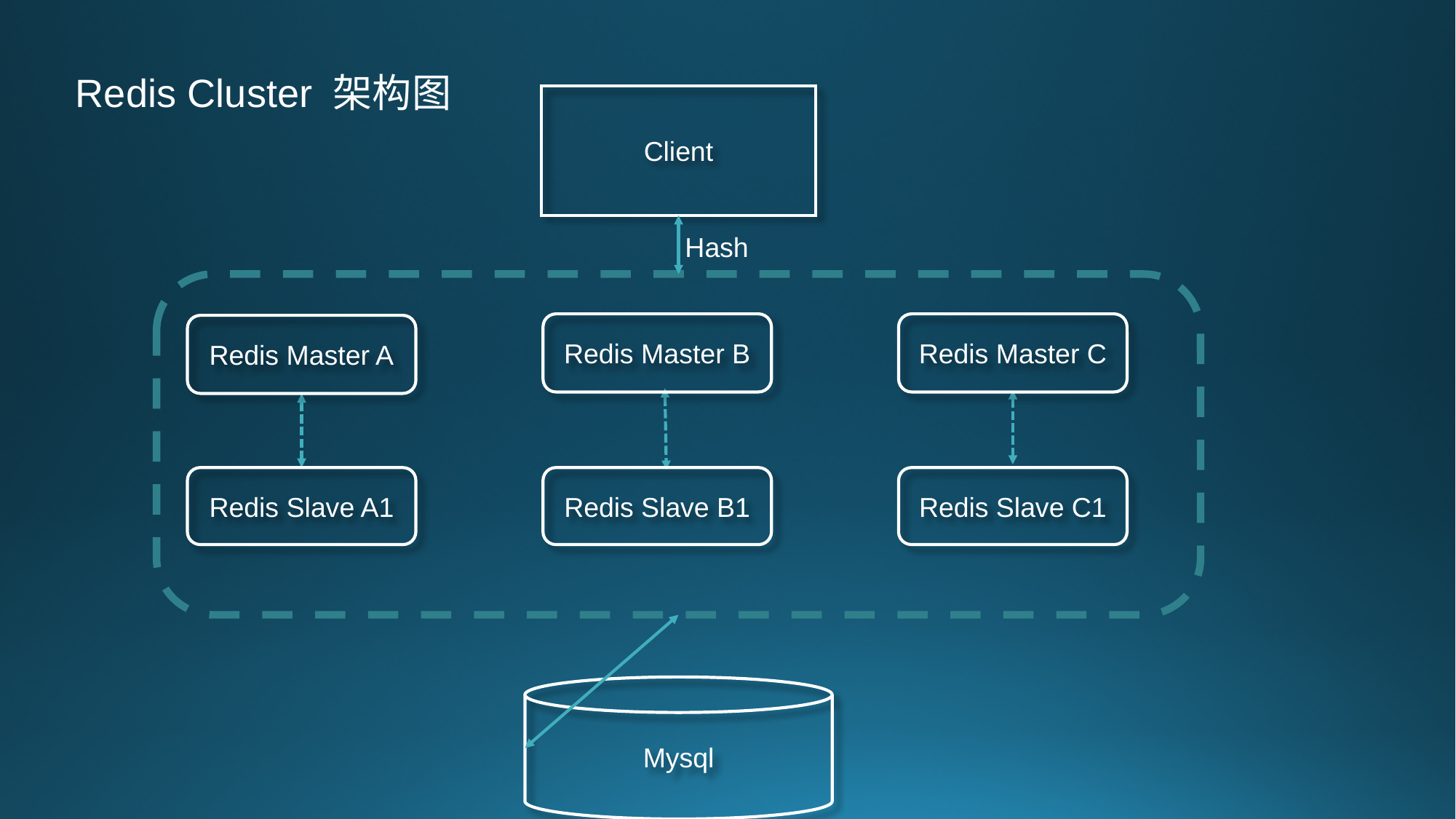

Redis Cluster 架构图
Client
Hash

Redis Master B
Redis Master C
Redis Master A
Redis Slave A1
Redis Slave B1
Redis Slave C1
Mysql